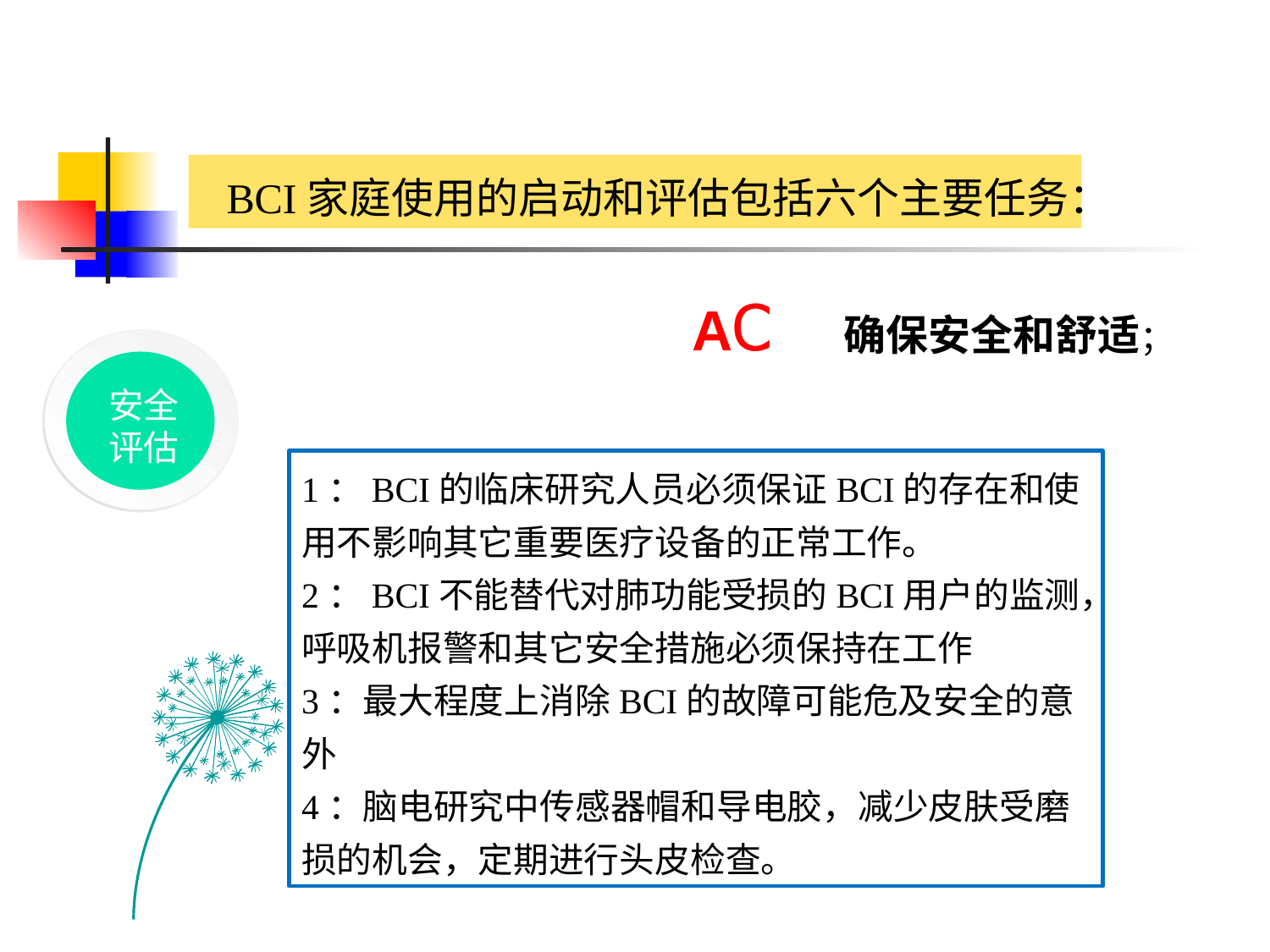

BCI家庭使用的启动和评估包括六个主要任务：
AC   确保安全和舒适；

安全评估
1：BCI的临床研究人员必须保证BCI的存在和使用不影响其它重要医疗设备的正常工作。
2：BCI不能替代对肺功能受损的BCI用户的监测，呼吸机报警和其它安全措施必须保持在工作
3：最大程度上消除BCI的故障可能危及安全的意外
4：脑电研究中传感器帽和导电胶，减少皮肤受磨损的机会，定期进行头皮检查。